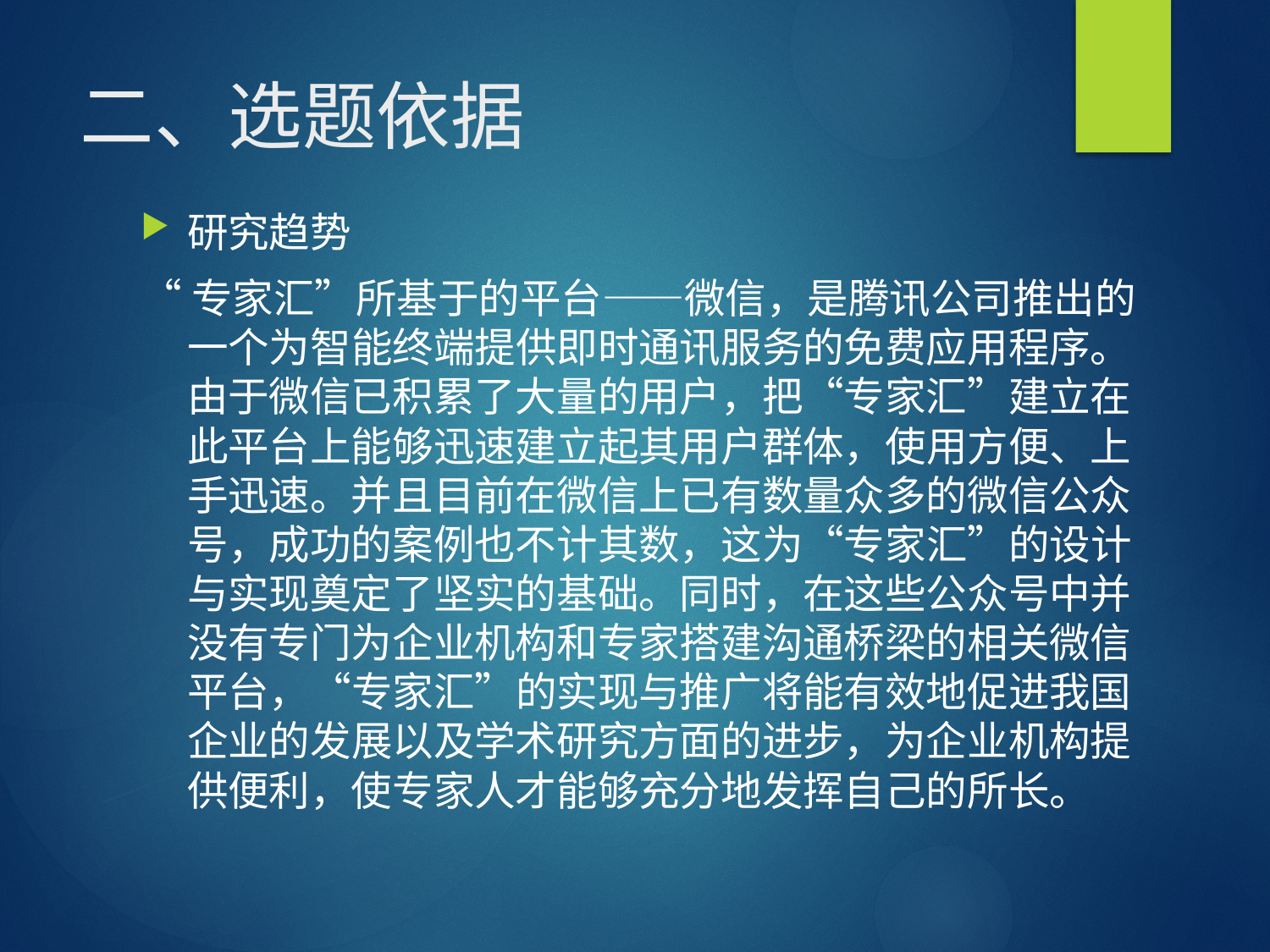

# 二、选题依据
研究趋势
“专家汇”所基于的平台——微信，是腾讯公司推出的一个为智能终端提供即时通讯服务的免费应用程序。由于微信已积累了大量的用户，把“专家汇”建立在此平台上能够迅速建立起其用户群体，使用方便、上手迅速。并且目前在微信上已有数量众多的微信公众号，成功的案例也不计其数，这为“专家汇”的设计与实现奠定了坚实的基础。同时，在这些公众号中并没有专门为企业机构和专家搭建沟通桥梁的相关微信平台，“专家汇”的实现与推广将能有效地促进我国企业的发展以及学术研究方面的进步，为企业机构提供便利，使专家人才能够充分地发挥自己的所长。